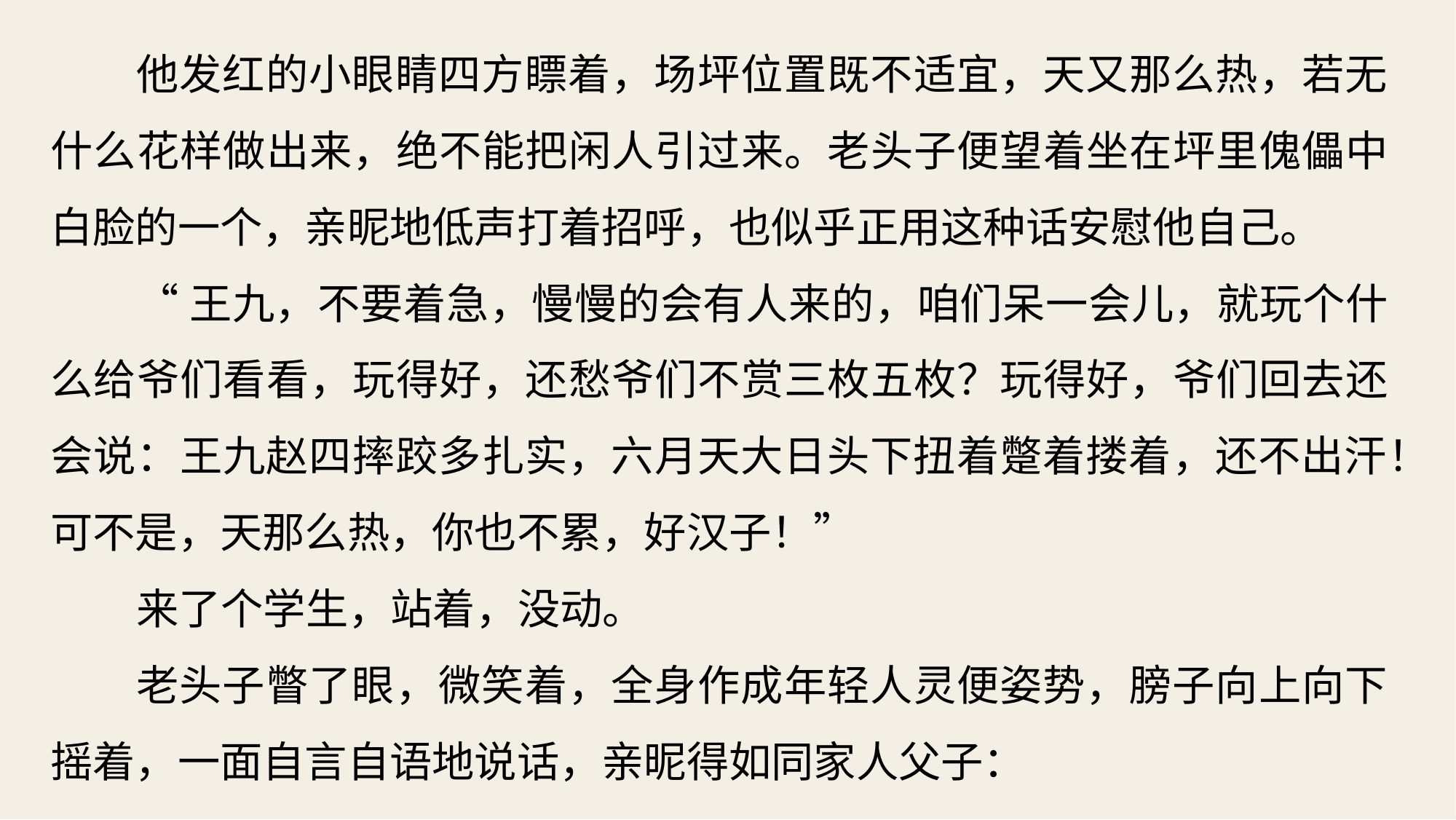

他发红的小眼睛四方瞟着，场坪位置既不适宜，天又那么热，若无什么花样做出来，绝不能把闲人引过来。老头子便望着坐在坪里傀儡中白脸的一个，亲昵地低声打着招呼，也似乎正用这种话安慰他自己。
“王九，不要着急，慢慢的会有人来的，咱们呆一会儿，就玩个什么给爷们看看，玩得好，还愁爷们不赏三枚五枚？玩得好，爷们回去还会说：王九赵四摔跤多扎实，六月天大日头下扭着蹩着搂着，还不出汗！可不是，天那么热，你也不累，好汉子！”
来了个学生，站着，没动。
老头子瞥了眼，微笑着，全身作成年轻人灵便姿势，膀子向上向下摇着，一面自言自语地说话，亲昵得如同家人父子：